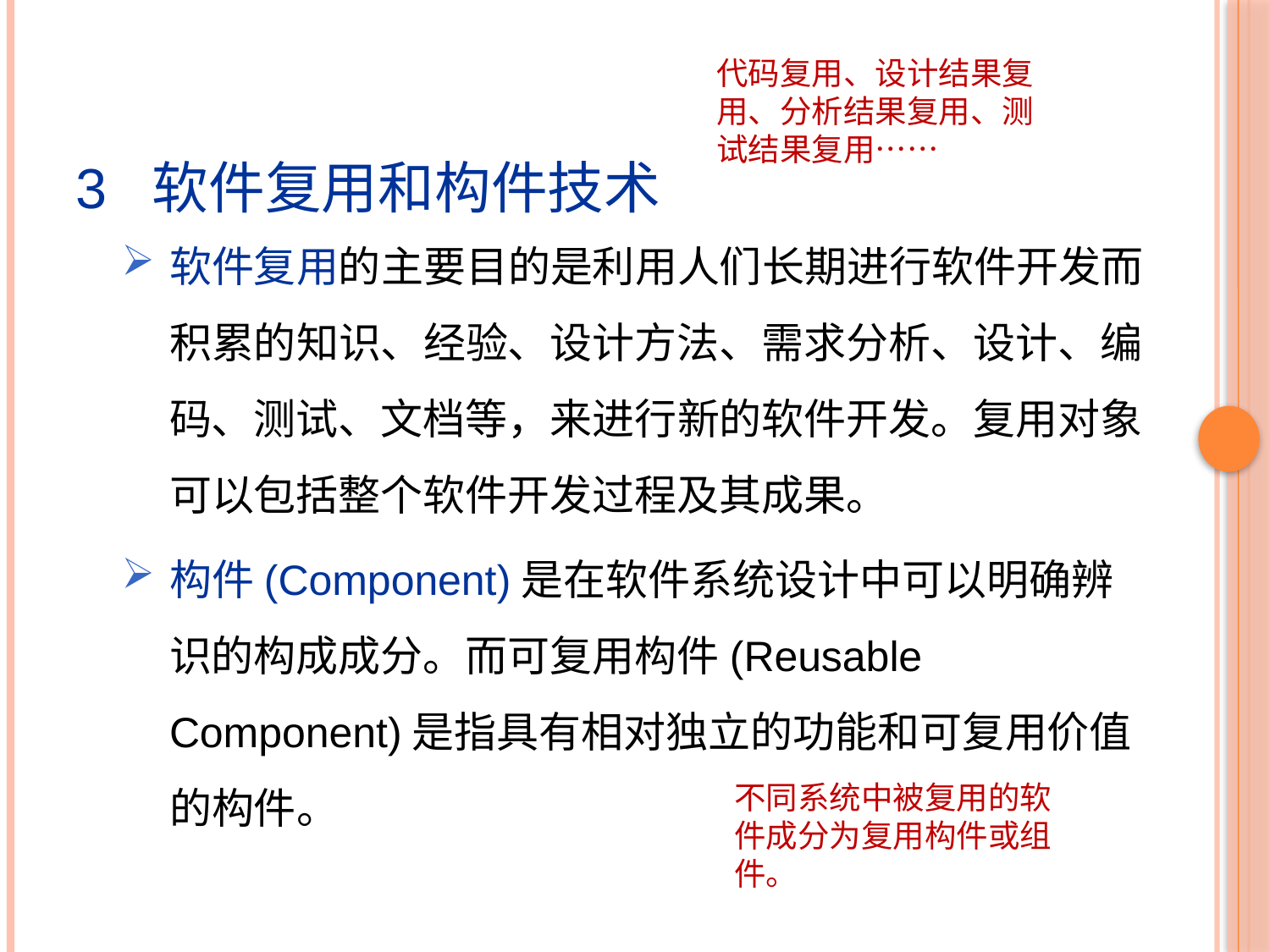

代码复用、设计结果复用、分析结果复用、测试结果复用……
3  软件复用和构件技术
软件复用的主要目的是利用人们长期进行软件开发而积累的知识、经验、设计方法、需求分析、设计、编码、测试、文档等，来进行新的软件开发。复用对象可以包括整个软件开发过程及其成果。
构件(Component)是在软件系统设计中可以明确辨识的构成成分。而可复用构件(Reusable Component)是指具有相对独立的功能和可复用价值的构件。

不同系统中被复用的软件成分为复用构件或组件。